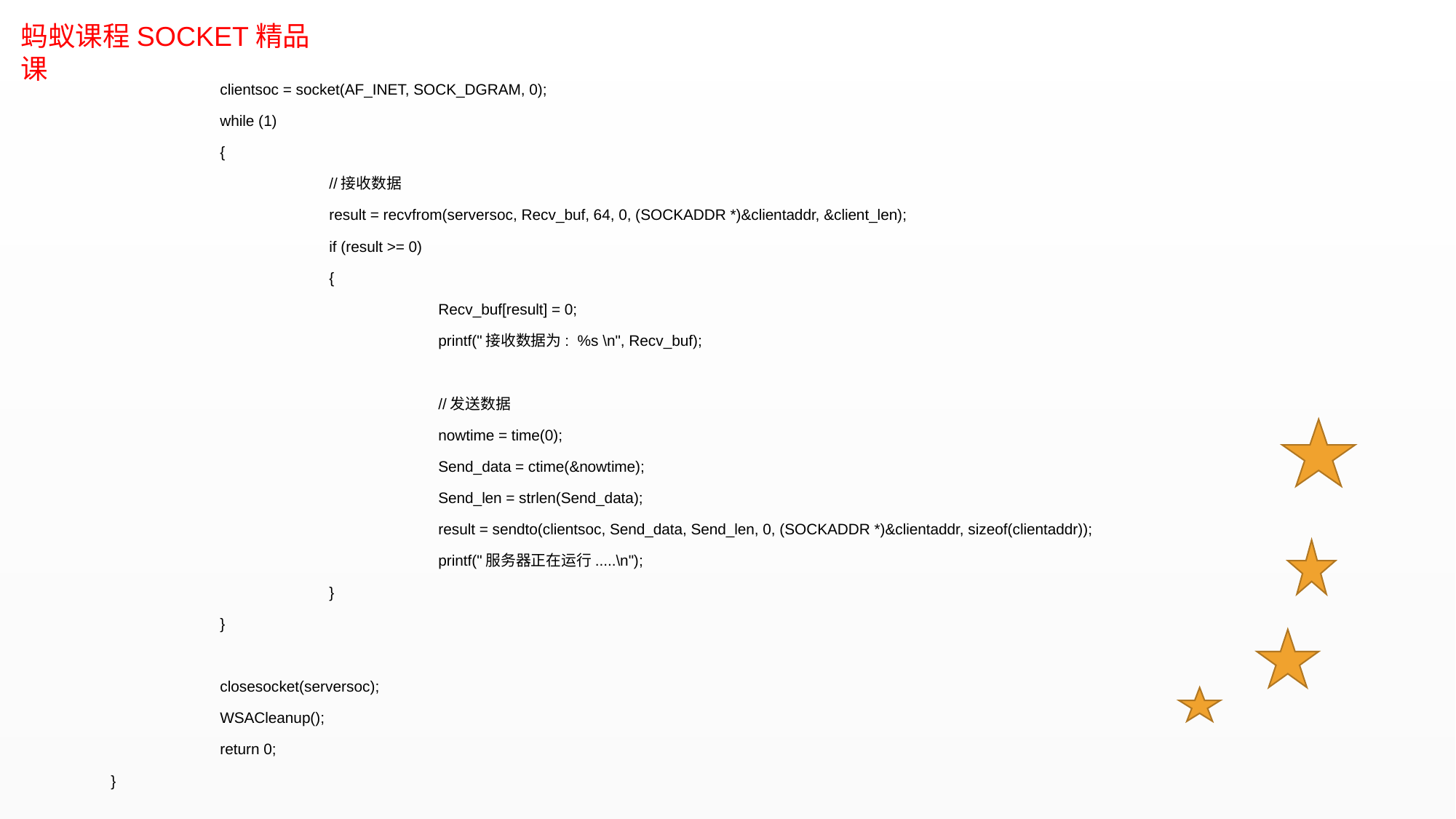

clientsoc = socket(AF_INET, SOCK_DGRAM, 0);
	while (1)
	{
		//接收数据
		result = recvfrom(serversoc, Recv_buf, 64, 0, (SOCKADDR *)&clientaddr, &client_len);
		if (result >= 0)
		{
			Recv_buf[result] = 0;
			printf("接收数据为:  %s \n", Recv_buf);

			//发送数据
			nowtime = time(0);
			Send_data = ctime(&nowtime);
			Send_len = strlen(Send_data);
			result = sendto(clientsoc, Send_data, Send_len, 0, (SOCKADDR *)&clientaddr, sizeof(clientaddr));
			printf("服务器正在运行.....\n");
		}
	}

	closesocket(serversoc);
	WSACleanup();
	return 0;
}